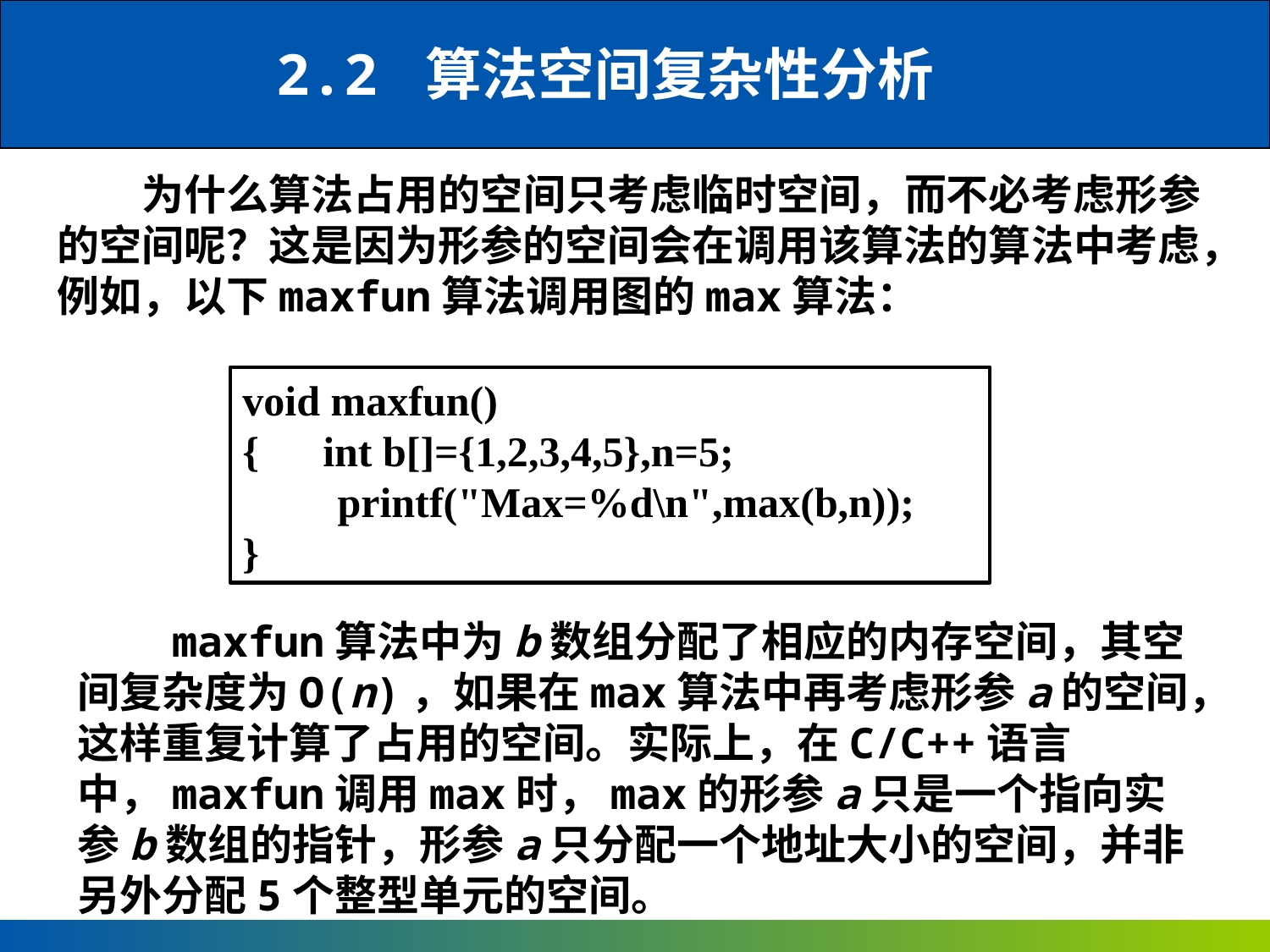

2.2 算法空间复杂性分析
　　为什么算法占用的空间只考虑临时空间，而不必考虑形参的空间呢？这是因为形参的空间会在调用该算法的算法中考虑，例如，以下maxfun算法调用图的max算法：
void maxfun()
{      int b[]={1,2,3,4,5},n=5;
　　printf("Max=%d\n",max(b,n));
}
　　maxfun算法中为b数组分配了相应的内存空间，其空间复杂度为O(n)，如果在max算法中再考虑形参a的空间，这样重复计算了占用的空间。实际上，在C/C++语言中，maxfun调用max时，max的形参a只是一个指向实参b数组的指针，形参a只分配一个地址大小的空间，并非另外分配5个整型单元的空间。